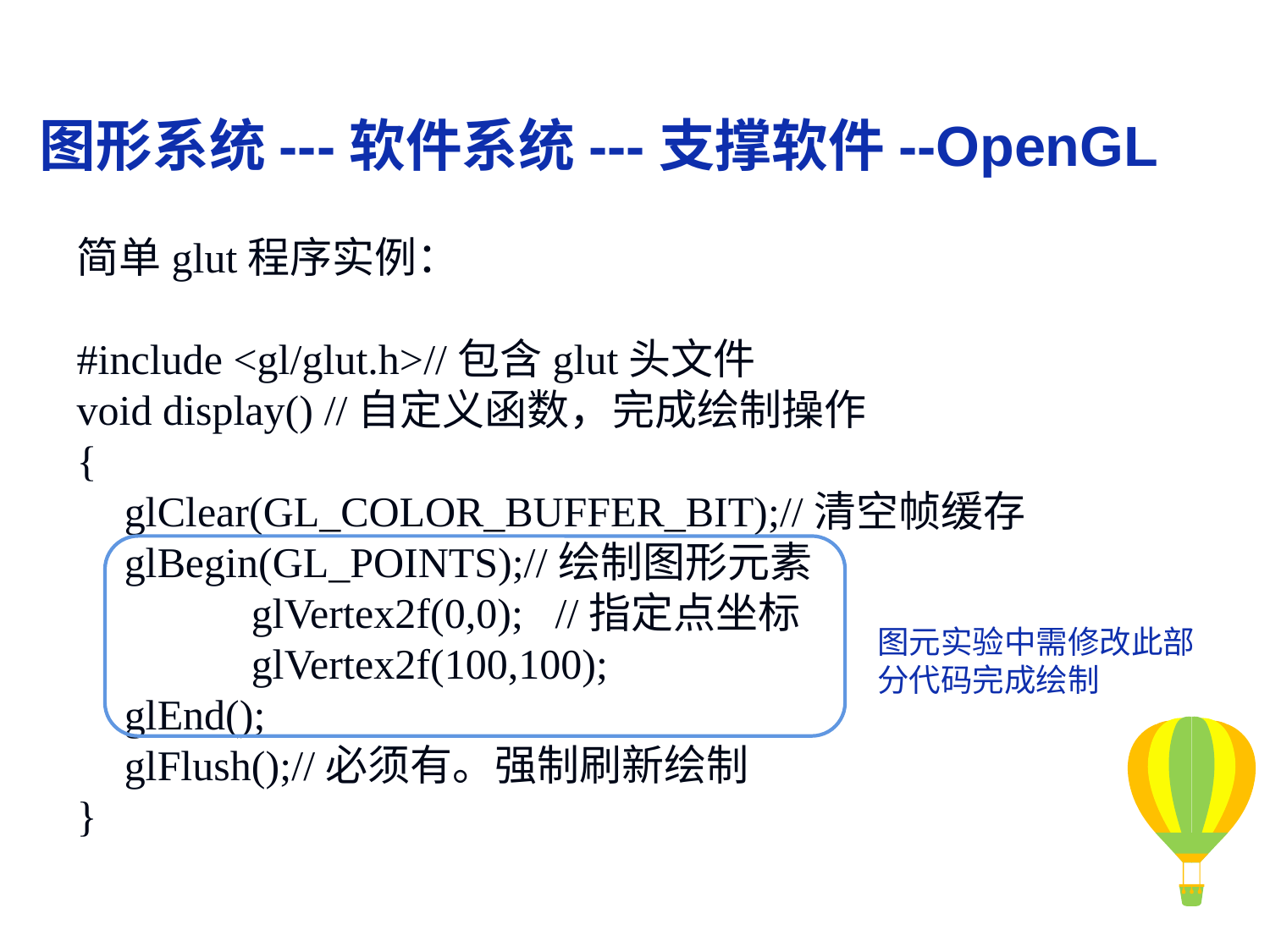

图形系统---软件系统---支撑软件--OpenGL
简单glut程序实例：

#include <gl/glut.h>//包含glut头文件
void display() //自定义函数，完成绘制操作
{
	glClear(GL_COLOR_BUFFER_BIT);//清空帧缓存
	glBegin(GL_POINTS);//绘制图形元素
		glVertex2f(0,0);   //指定点坐标
		glVertex2f(100,100);
	glEnd();
	glFlush();//必须有。强制刷新绘制
}

图元实验中需修改此部分代码完成绘制